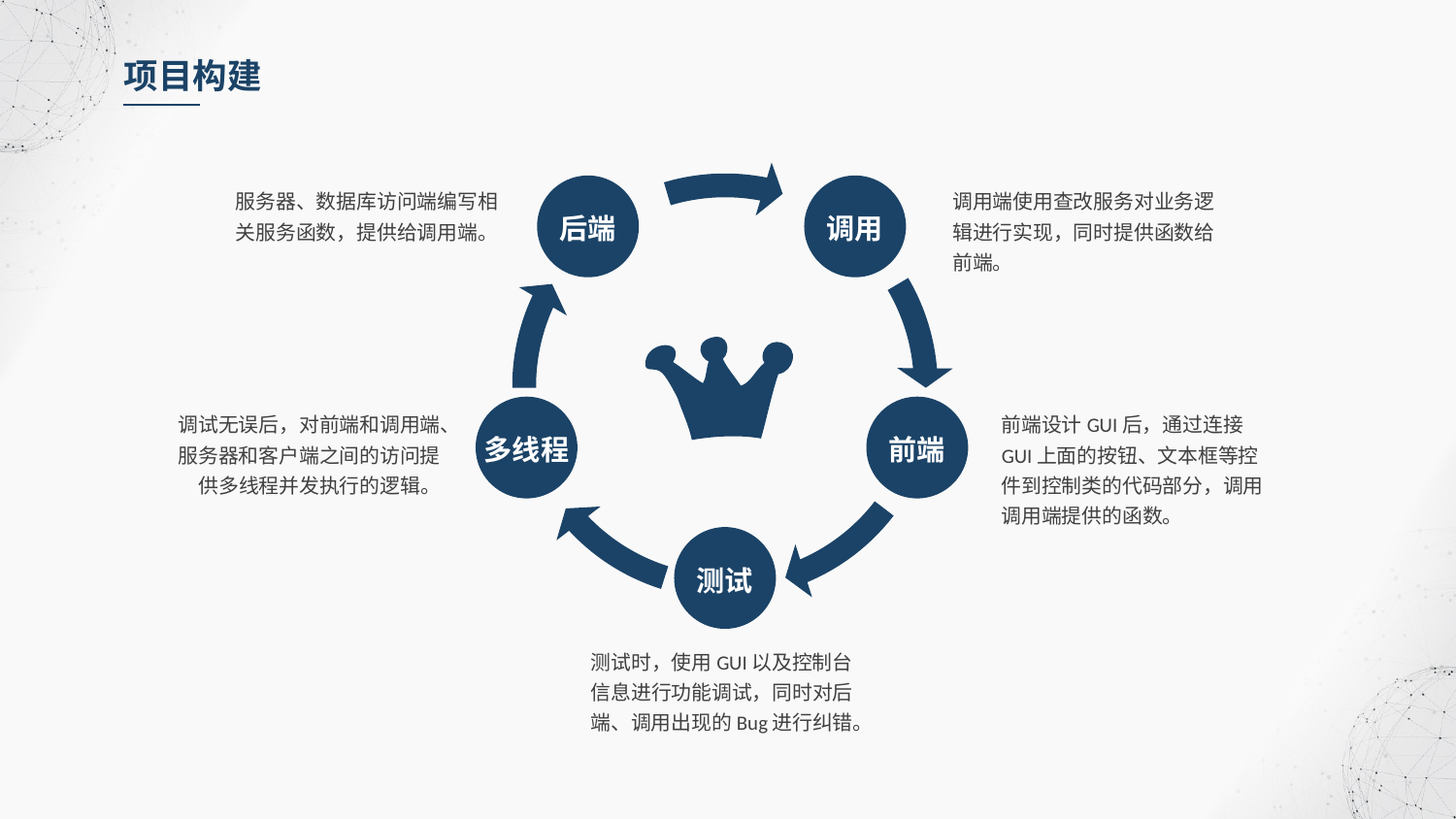

项目构建

后端

调用
服务器、数据库访问端编写相关服务函数，提供给调用端。
调用端使用查改服务对业务逻辑进行实现，同时提供函数给前端。

多线程

前端
调试无误后，对前端和调用端、服务器和客户端之间的访问提供多线程并发执行的逻辑。
前端设计GUI后，通过连接GUI上面的按钮、文本框等控件到控制类的代码部分，调用调用端提供的函数。

测试
测试时，使用GUI以及控制台信息进行功能调试，同时对后端、调用出现的Bug进行纠错。